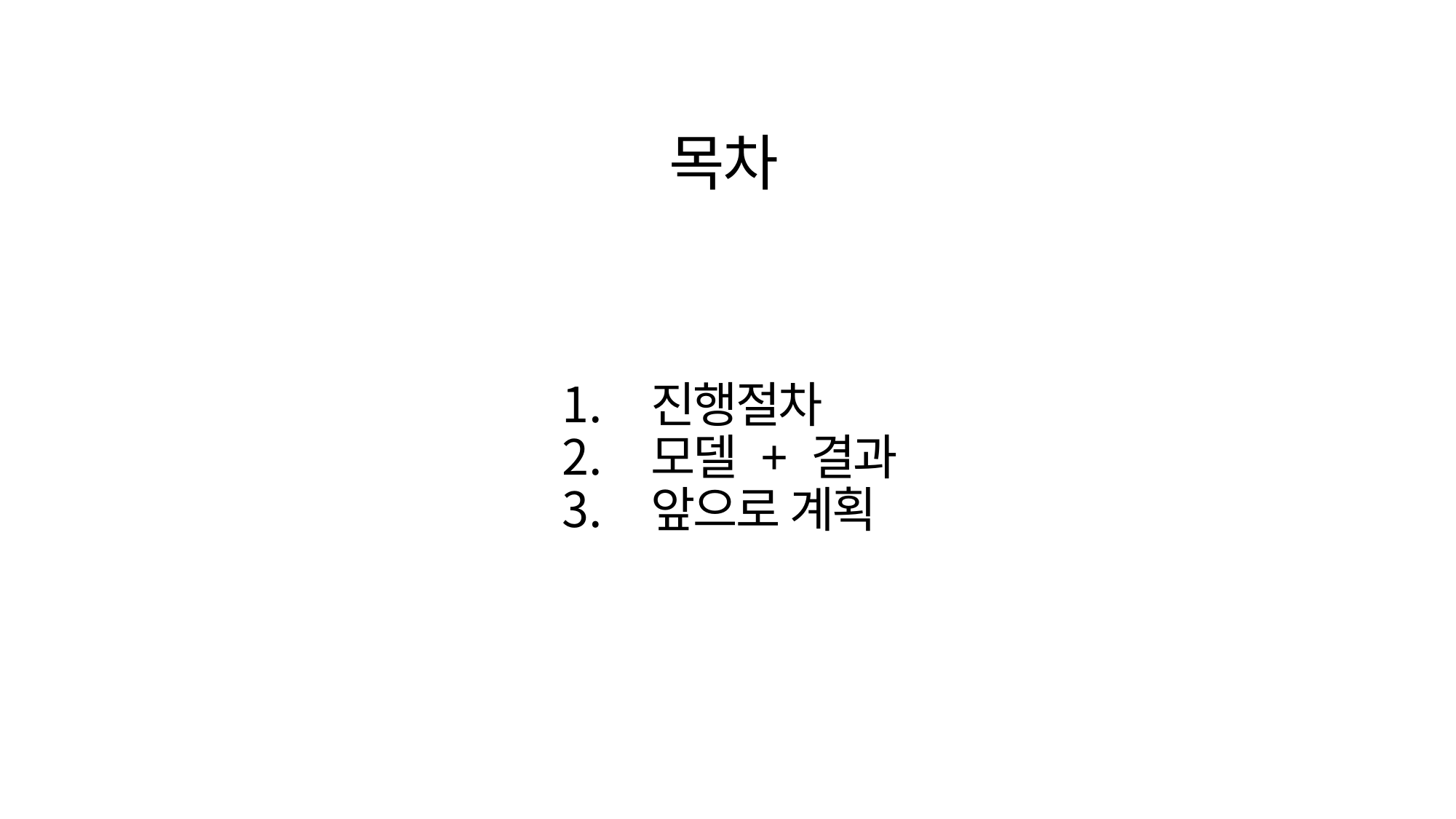

# 목차
진행절차
모델 + 결과
앞으로 계획